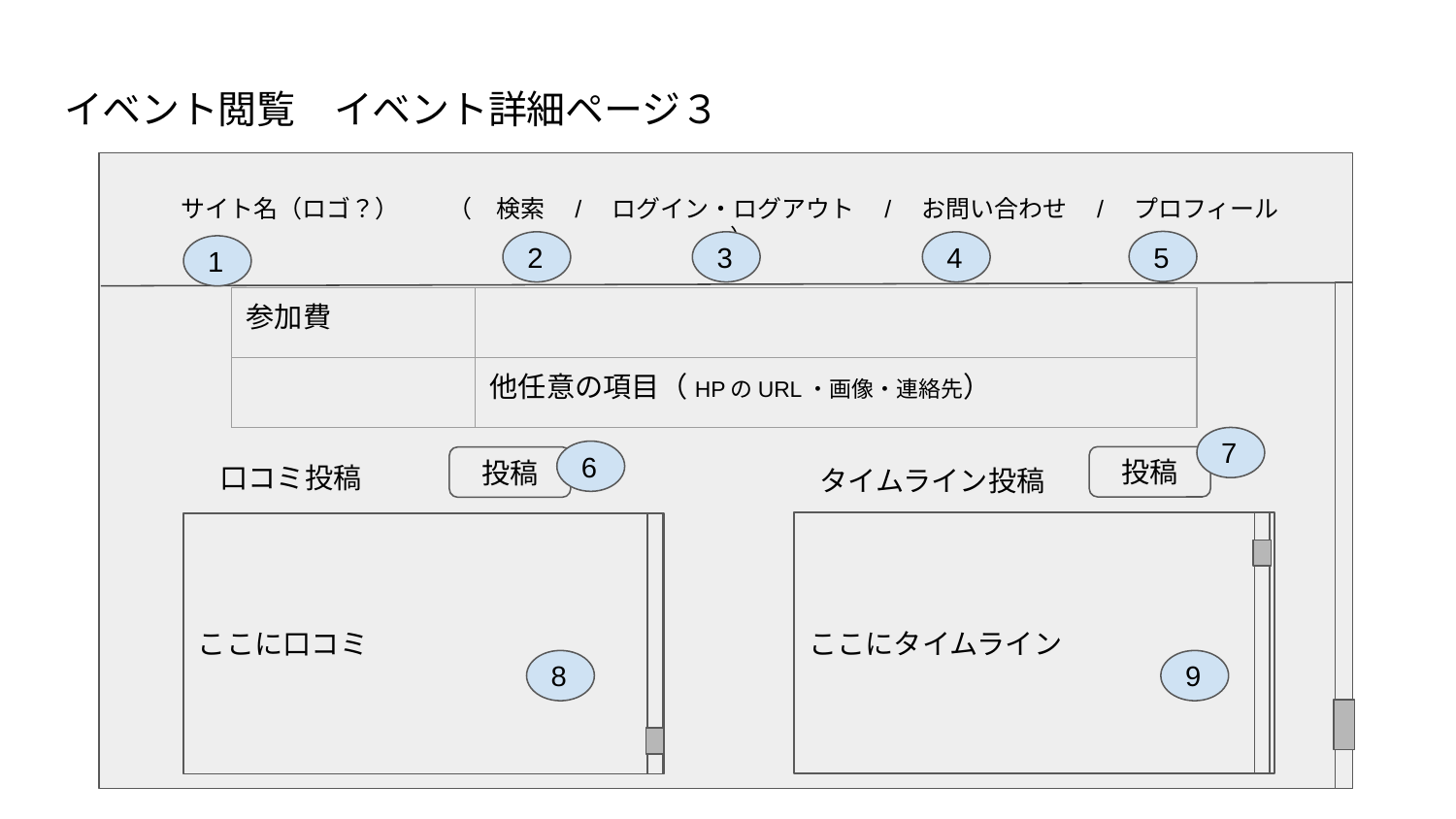

ページ
# イベント閲覧　イベント詳細ページ３

サイト名（ロゴ？）　　（　検索　/　ログイン・ログアウト　/　お問い合わせ　/　プロフィール　）
5
2
3
4
1

| 参加費 |  |
| --- | --- |
|  | 他任意の項目（HPのURL・画像・連絡先） |
7
6
投稿
投稿
口コミ投稿
タイムライン投稿
ここにタイムライン

ここに口コミ

8
9